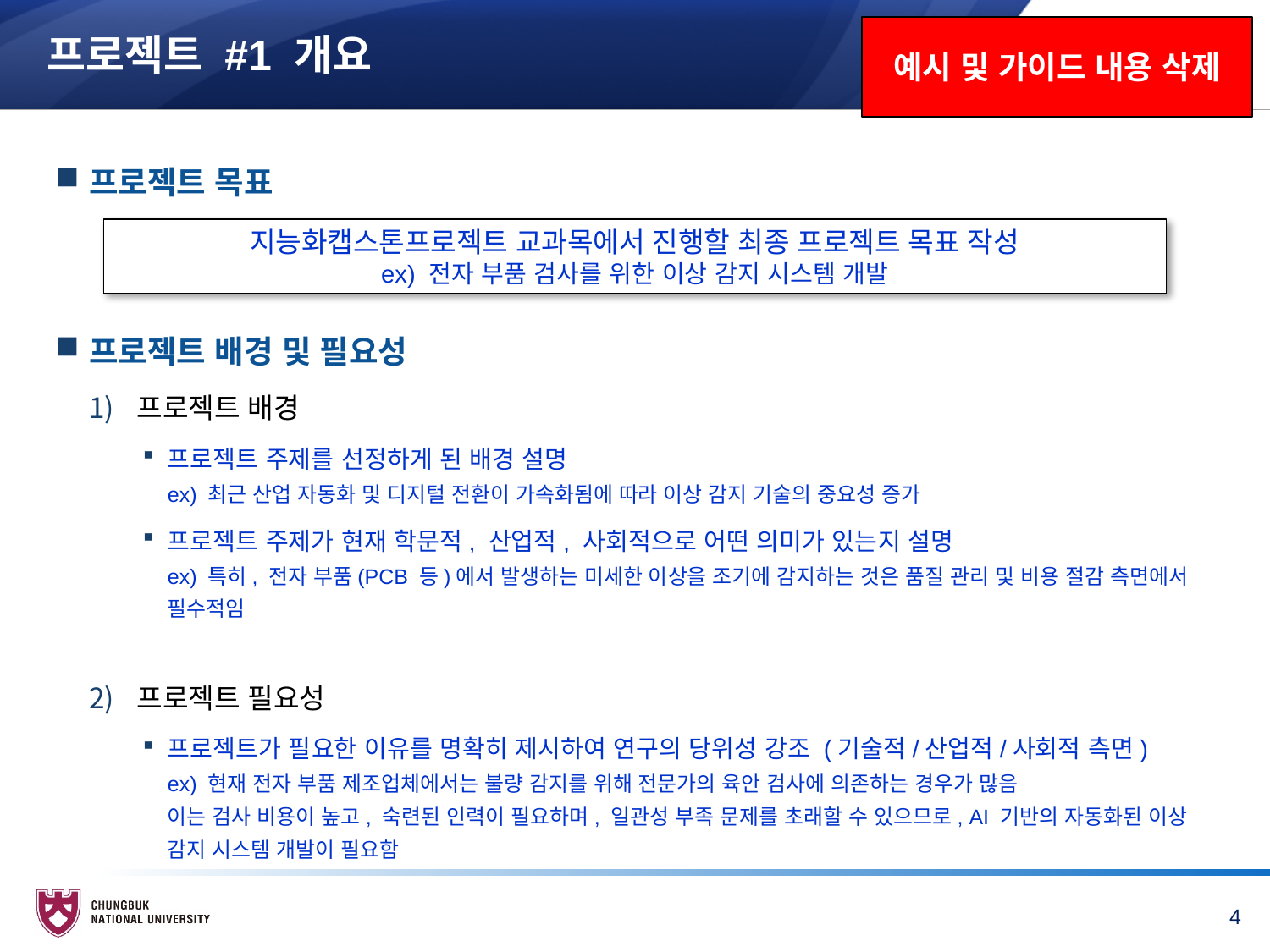

# 프로젝트 #1 개요
예시 및 가이드 내용 삭제
프로젝트 목표

프로젝트 배경 및 필요성
프로젝트 배경
프로젝트 주제를 선정하게 된 배경 설명
ex) 최근 산업 자동화 및 디지털 전환이 가속화됨에 따라 이상 감지 기술의 중요성 증가
프로젝트 주제가 현재 학문적, 산업적, 사회적으로 어떤 의미가 있는지 설명
ex) 특히, 전자 부품(PCB 등)에서 발생하는 미세한 이상을 조기에 감지하는 것은 품질 관리 및 비용 절감 측면에서 필수적임
프로젝트 필요성
프로젝트가 필요한 이유를 명확히 제시하여 연구의 당위성 강조 (기술적/산업적/사회적 측면)
ex) 현재 전자 부품 제조업체에서는 불량 감지를 위해 전문가의 육안 검사에 의존하는 경우가 많음
이는 검사 비용이 높고, 숙련된 인력이 필요하며, 일관성 부족 문제를 초래할 수 있으므로, AI 기반의 자동화된 이상 감지 시스템 개발이 필요함
지능화캡스톤프로젝트 교과목에서 진행할 최종 프로젝트 목표 작성
ex) 전자 부품 검사를 위한 이상 감지 시스템 개발